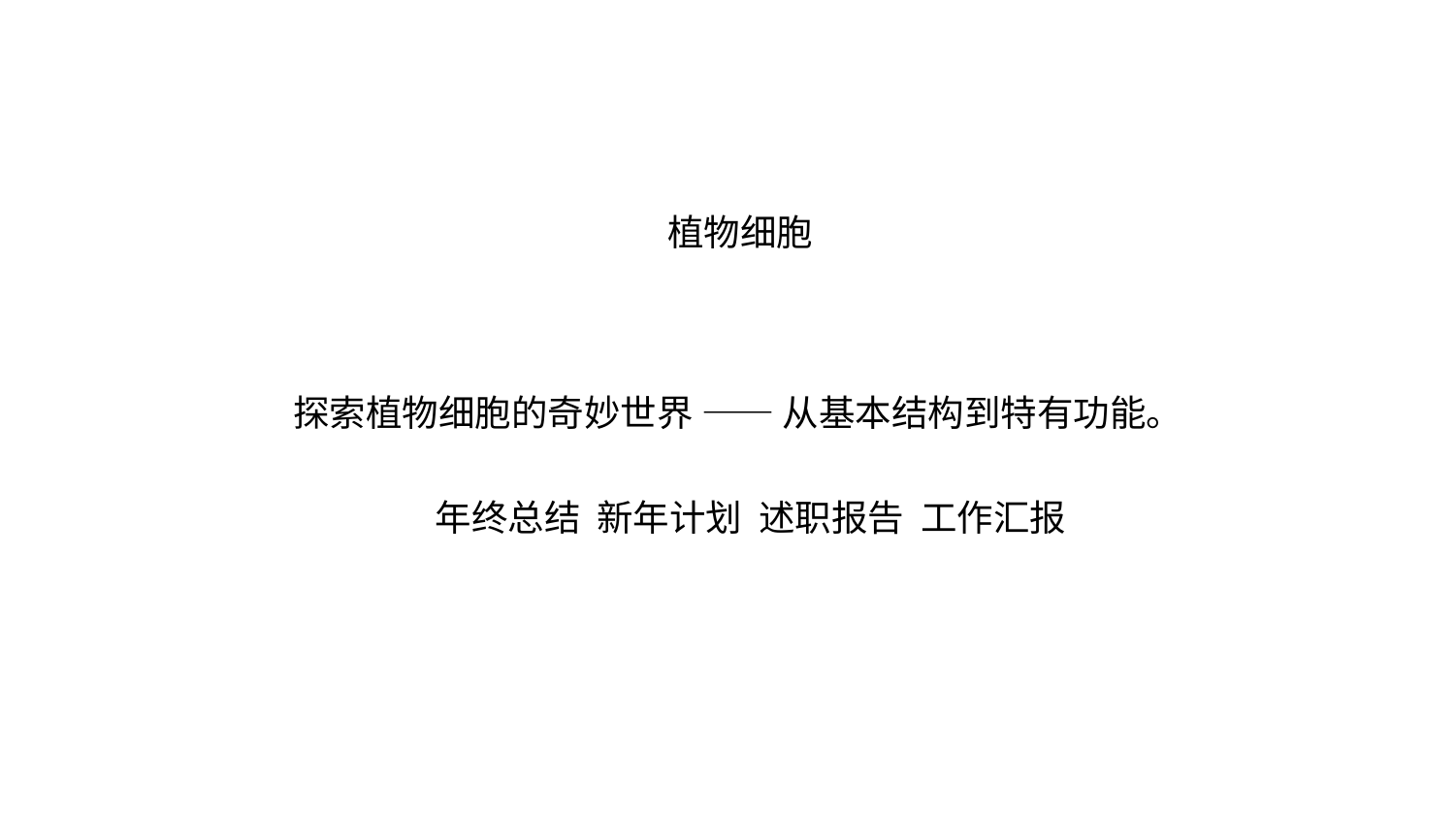

植物细胞
探索植物细胞的奇妙世界 —— 从基本结构到特有功能。
年终总结  新年计划  述职报告  工作汇报